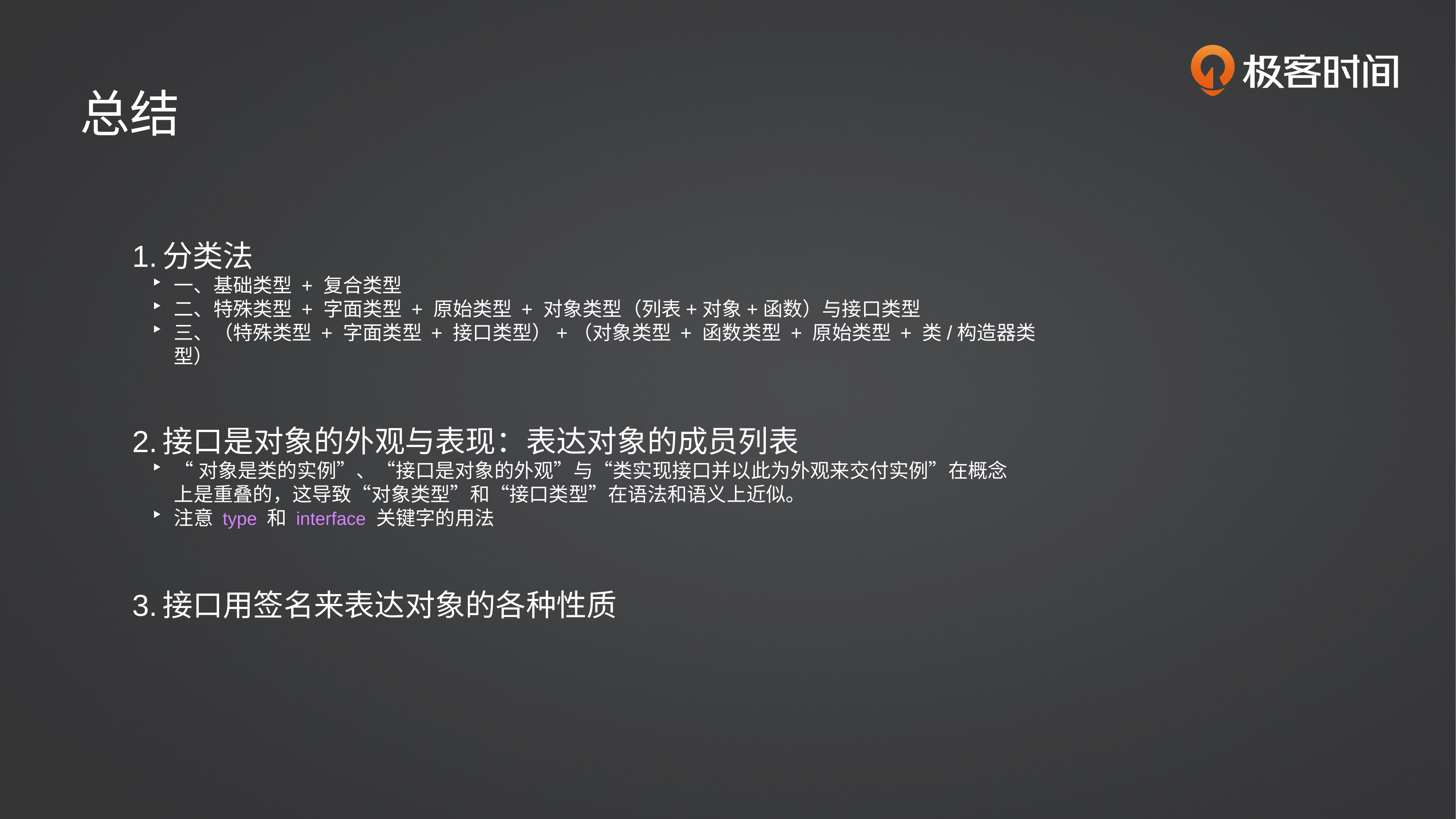

总结
分类法
一、基础类型 + 复合类型
二、特殊类型 + 字面类型 + 原始类型 + 对象类型（列表+对象+函数）与接口类型
三、（特殊类型 + 字面类型 + 接口类型）+（对象类型 + 函数类型 + 原始类型 + 类/构造器类型）
接口是对象的外观与表现：表达对象的成员列表
“对象是类的实例”、“接口是对象的外观”与“类实现接口并以此为外观来交付实例”在概念上是重叠的，这导致“对象类型”和“接口类型”在语法和语义上近似。
注意 type 和 interface 关键字的用法
接口用签名来表达对象的各种性质